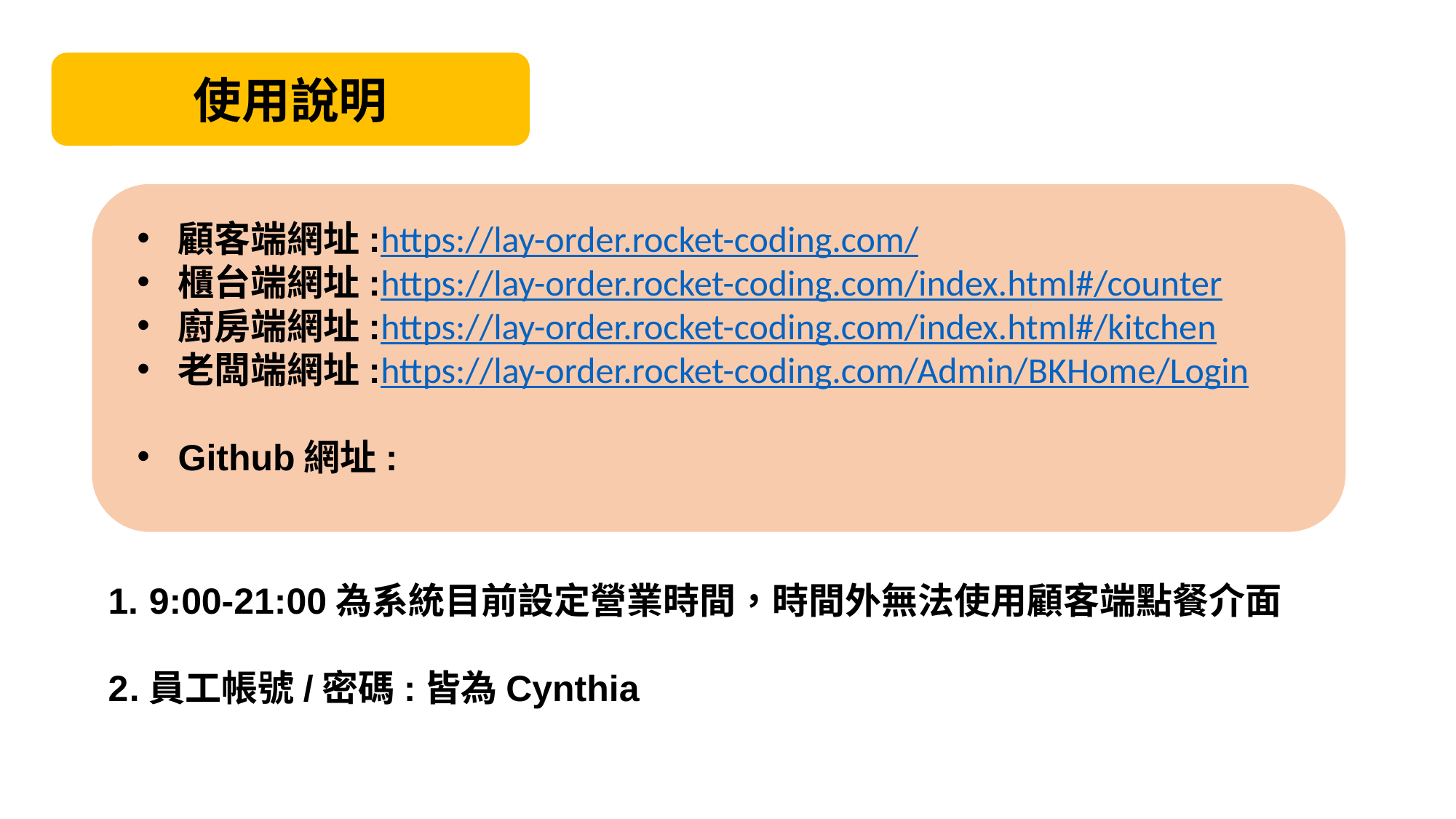

使用說明

顧客端網址:https://lay-order.rocket-coding.com/
櫃台端網址:https://lay-order.rocket-coding.com/index.html#/counter
廚房端網址:https://lay-order.rocket-coding.com/index.html#/kitchen
老闆端網址:https://lay-order.rocket-coding.com/Admin/BKHome/Login

Github網址:
9:00-21:00為系統目前設定營業時間，時間外無法使用顧客端點餐介面

員工帳號/密碼:皆為Cynthia